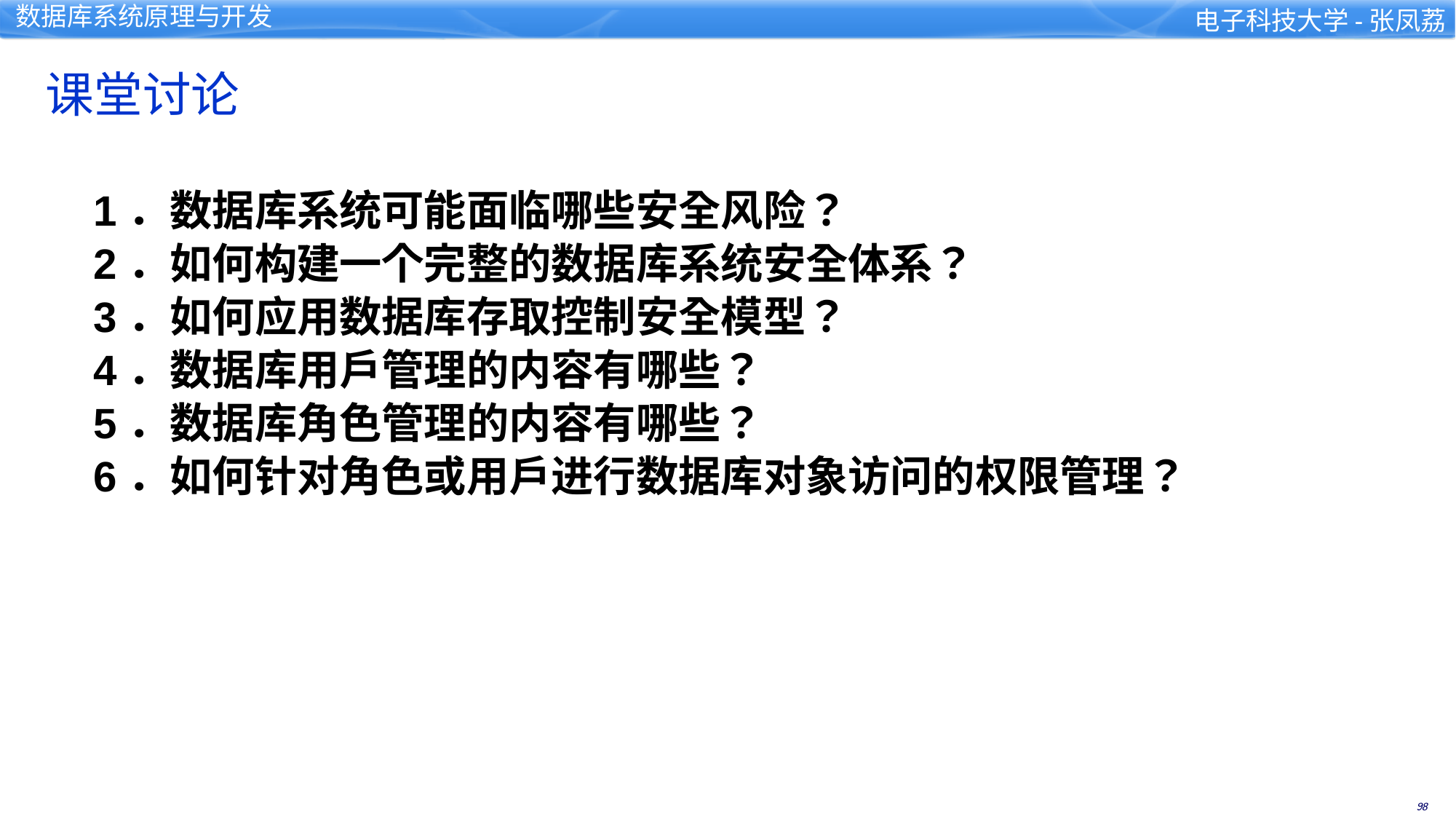

课堂讨论
1．数据库系统可能面临哪些安全风险？
2．如何构建一个完整的数据库系统安全体系？
3．如何应用数据库存取控制安全模型？
4．数据库用户管理的内容有哪些？
5．数据库角色管理的内容有哪些？
6．如何针对角色或用户进行数据库对象访问的权限管理？